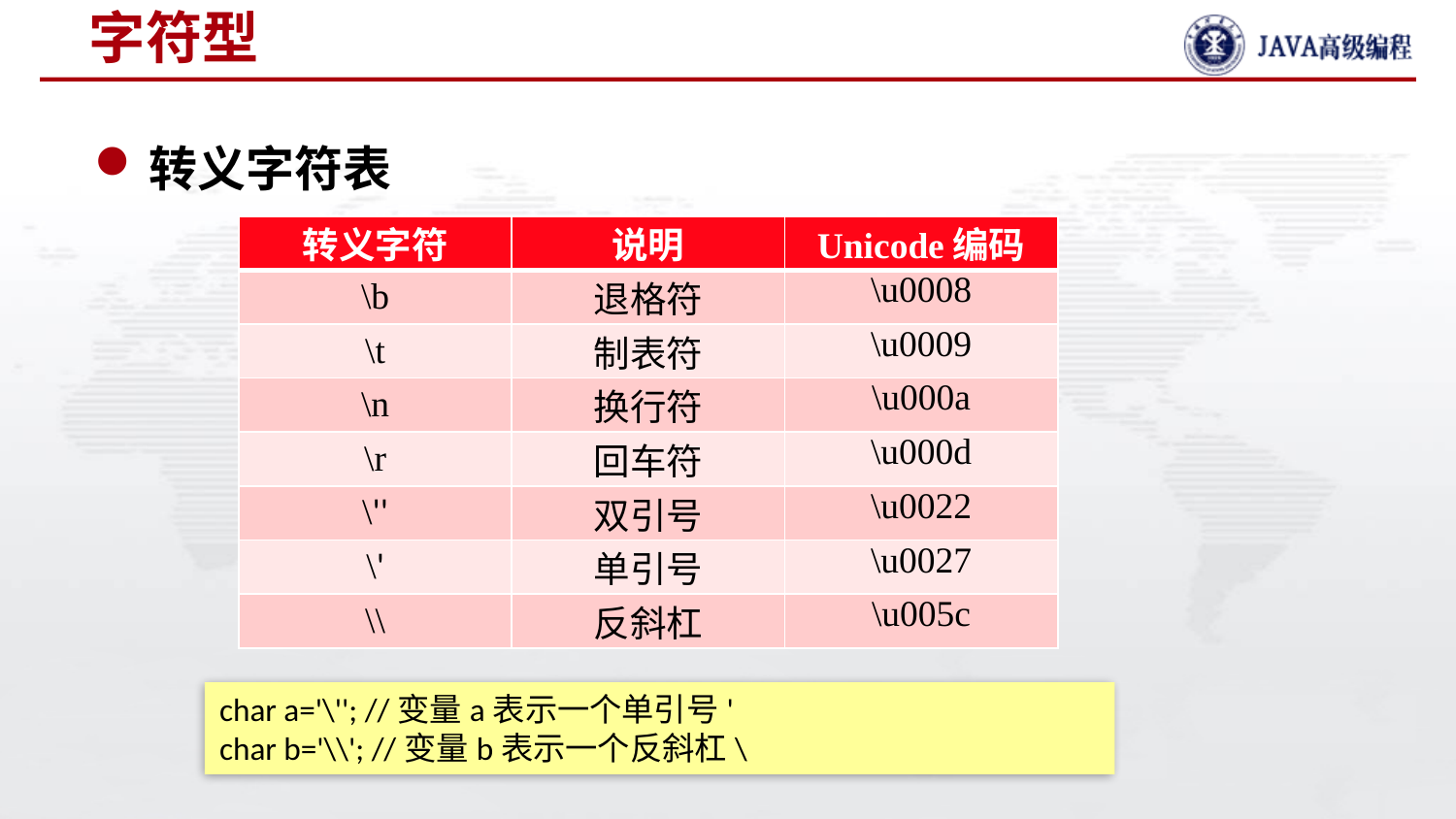

# 字符型
转义字符表

| 转义字符 | 说明 | Unicode编码 |
| --- | --- | --- |
| \b | 退格符 | \u0008 |
| \t | 制表符 | \u0009 |
| \n | 换行符 | \u000a |
| \r | 回车符 | \u000d |
| \'' | 双引号 | \u0022 |
| \' | 单引号 | \u0027 |
| \\ | 反斜杠 | \u005c |
char a='\''; //变量a表示一个单引号'
char b='\\'; //变量b表示一个反斜杠\